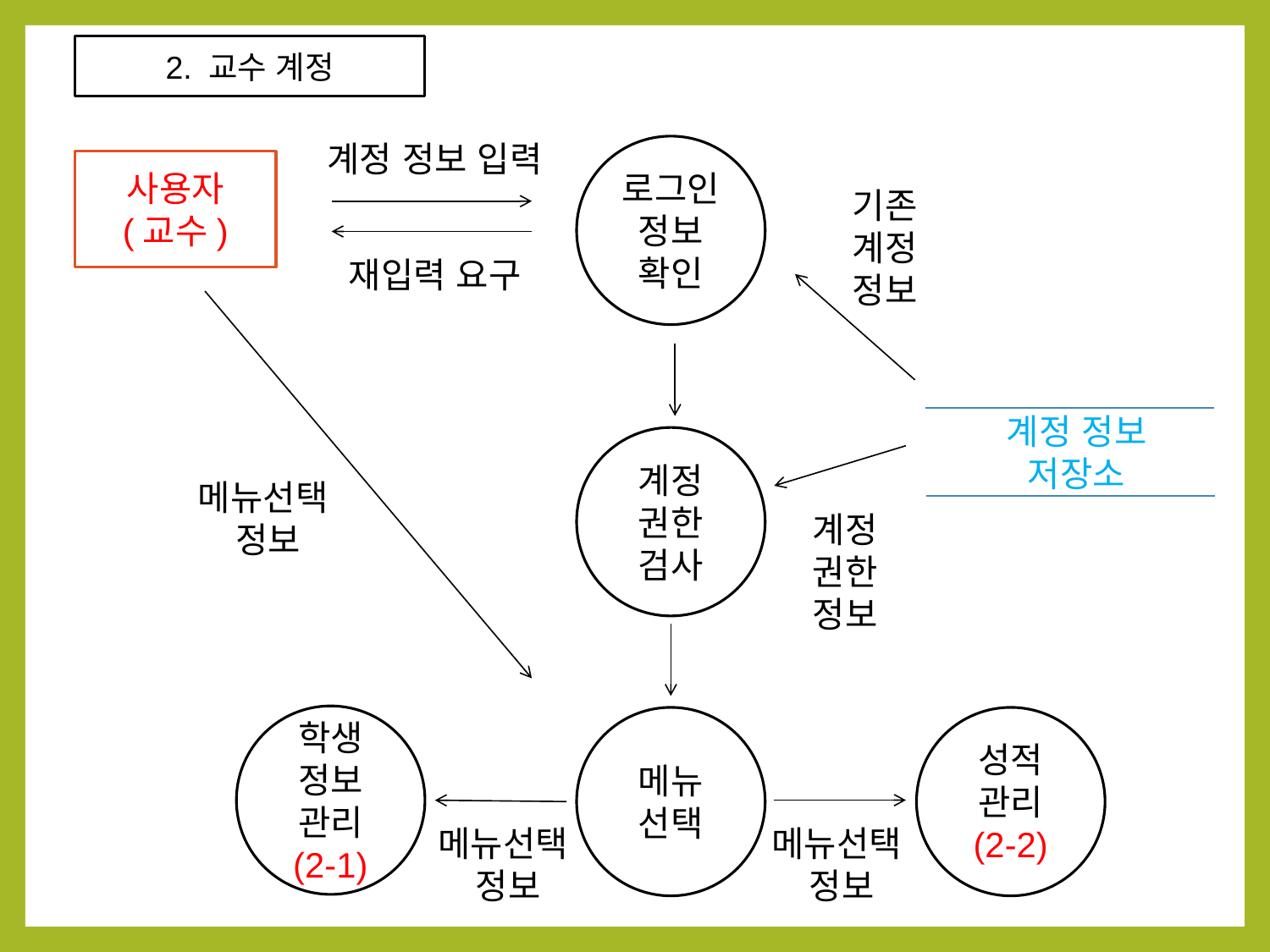

2. 교수 계정
계정 정보 입력
재입력 요구
로그인
정보
확인
사용자
(교수)
기존
계정
정보
계정 정보
저장소
계정
권한
검사
메뉴선택
정보
계정
권한
정보
학생
정보
관리
(2-1)
메뉴
선택
성적
관리
(2-2)
메뉴선택
정보
메뉴선택
정보